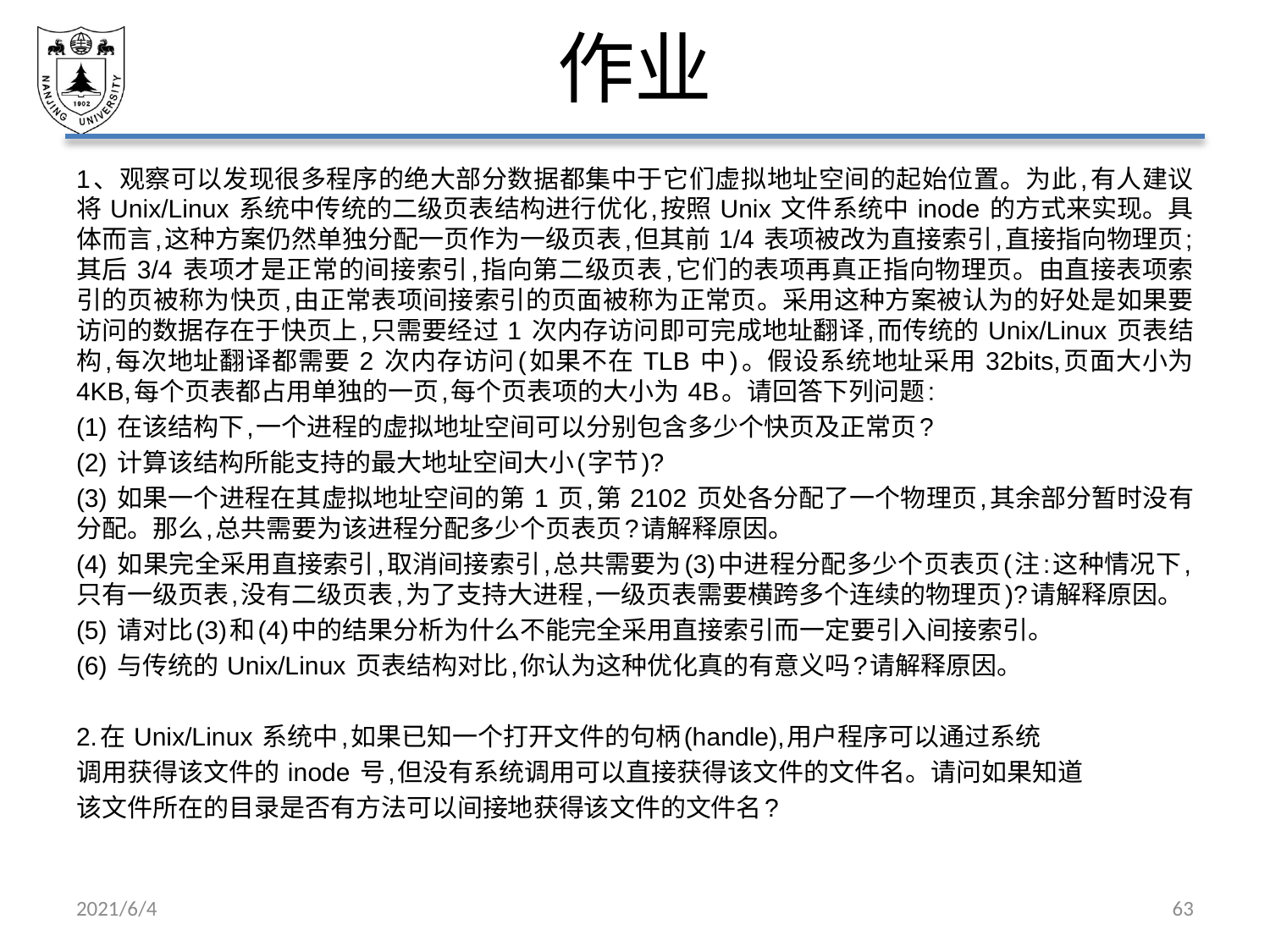

# 作业
1、观察可以发现很多程序的绝大部分数据都集中于它们虚拟地址空间的起始位置。为此,有人建议将 Unix/Linux 系统中传统的二级页表结构进行优化,按照 Unix 文件系统中 inode 的方式来实现。具体而言,这种方案仍然单独分配一页作为一级页表,但其前 1/4 表项被改为直接索引,直接指向物理页;其后 3/4 表项才是正常的间接索引,指向第二级页表,它们的表项再真正指向物理页。由直接表项索引的页被称为快页,由正常表项间接索引的页面被称为正常页。采用这种方案被认为的好处是如果要访问的数据存在于快页上,只需要经过 1 次内存访问即可完成地址翻译,而传统的 Unix/Linux 页表结构,每次地址翻译都需要 2 次内存访问(如果不在 TLB 中)。假设系统地址采用 32bits,页面大小为 4KB,每个页表都占用单独的一页,每个页表项的大小为 4B。请回答下列问题:
(1) 在该结构下,一个进程的虚拟地址空间可以分别包含多少个快页及正常页?
(2) 计算该结构所能支持的最大地址空间大小(字节)?
(3) 如果一个进程在其虚拟地址空间的第 1 页,第 2102 页处各分配了一个物理页,其余部分暂时没有分配。那么,总共需要为该进程分配多少个页表页?请解释原因。
(4) 如果完全采用直接索引,取消间接索引,总共需要为(3)中进程分配多少个页表页(注:这种情况下,只有一级页表,没有二级页表,为了支持大进程,一级页表需要横跨多个连续的物理页)?请解释原因。
(5) 请对比(3)和(4)中的结果分析为什么不能完全采用直接索引而一定要引入间接索引。
(6) 与传统的 Unix/Linux 页表结构对比,你认为这种优化真的有意义吗?请解释原因。

2.在 Unix/Linux 系统中,如果已知一个打开文件的句柄(handle),用户程序可以通过系统
调用获得该文件的 inode 号,但没有系统调用可以直接获得该文件的文件名。请问如果知道
该文件所在的目录是否有方法可以间接地获得该文件的文件名?
2021/6/4
63